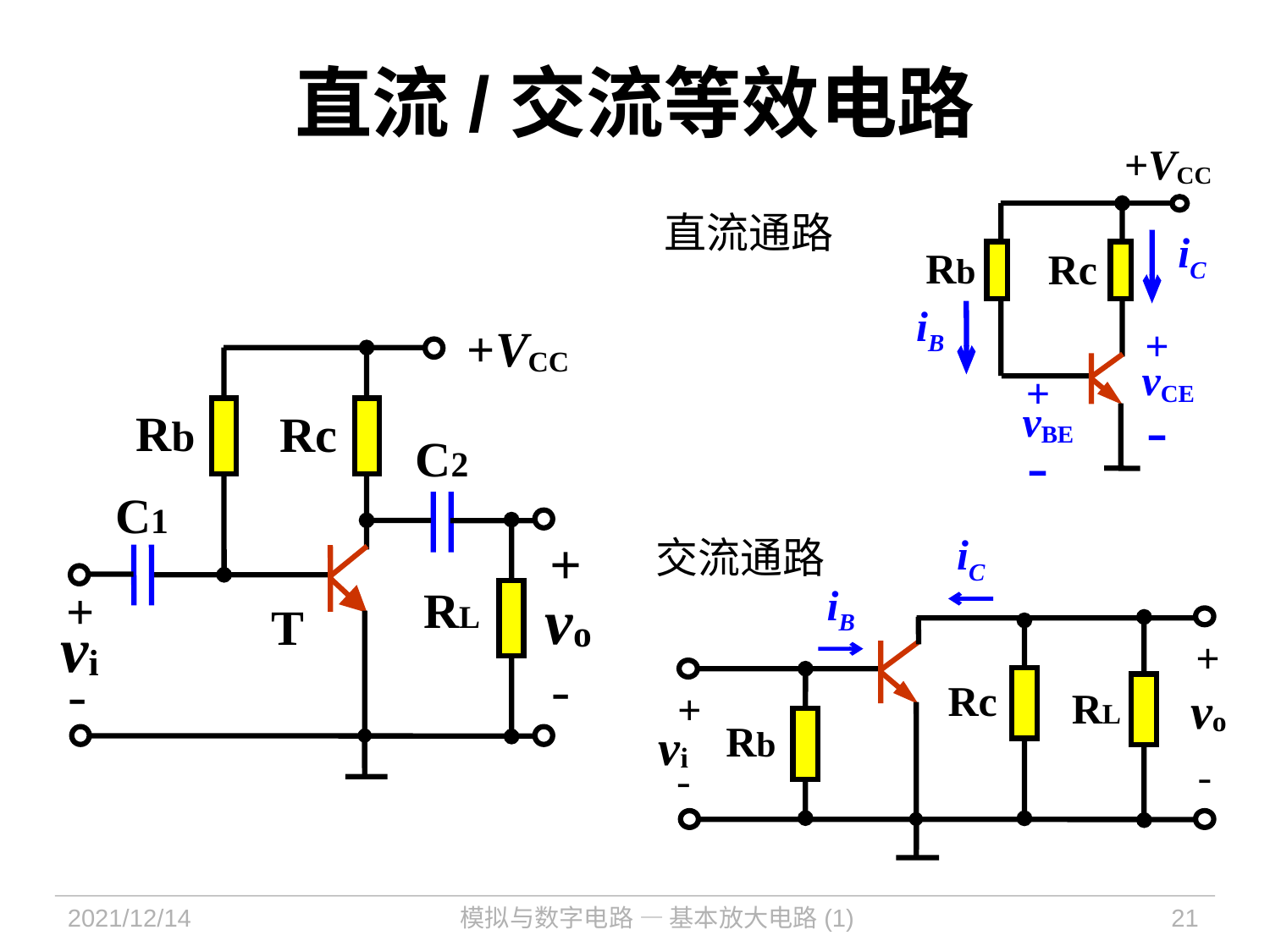

# 直流/交流等效电路
+VCC

直流通路

iC

Rb
Rc

iB

+VCC
+

vCE
+

-
vBE
Rb
Rc

C2
-

C1

交流通路
iC
iB

+

Rc

RL
+
vo

Rb
vi
-
-

+

RL
+

vo
T
vi

-
-

2021/12/14
模拟与数字电路 — 基本放大电路(1)
21